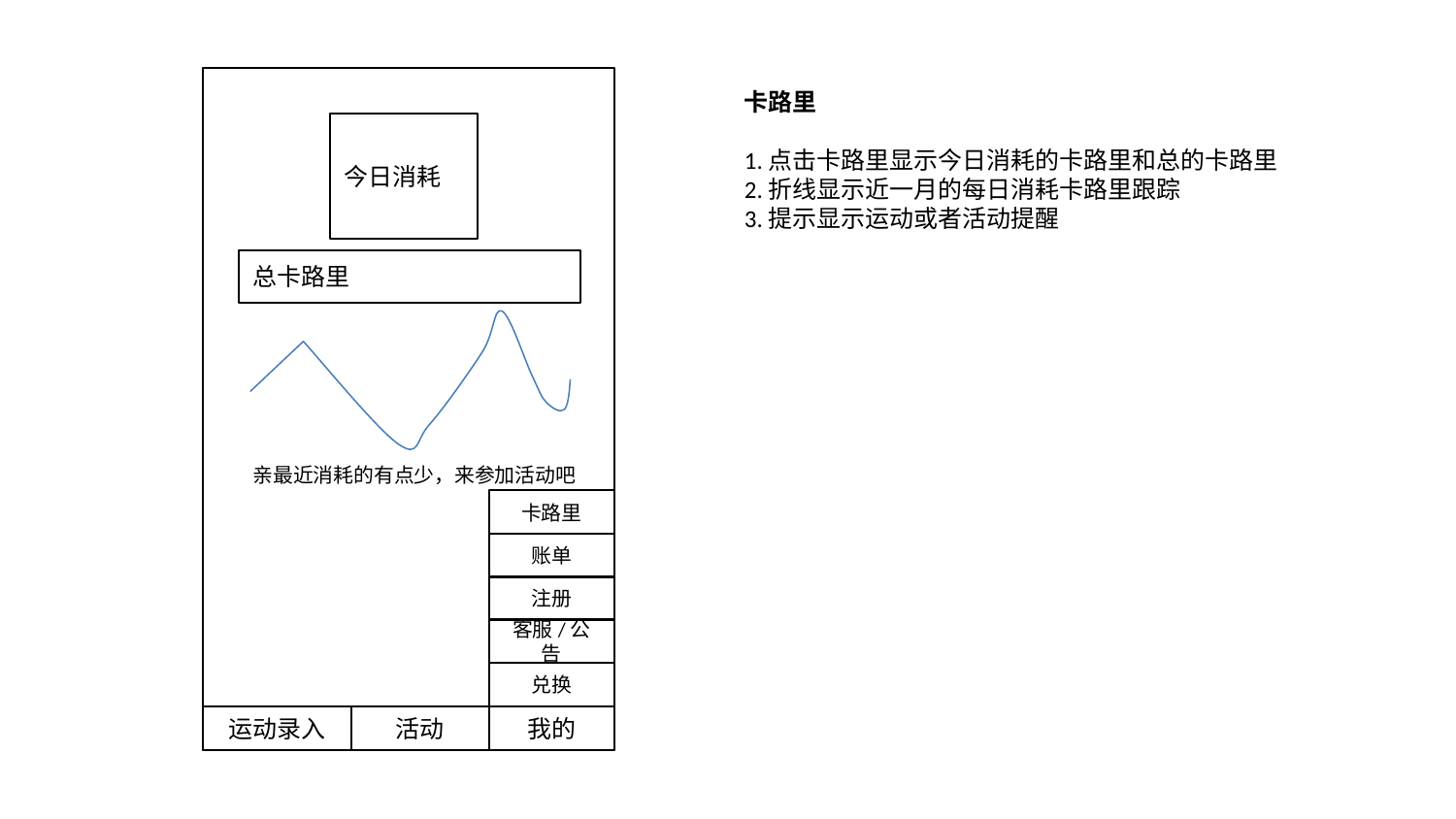

卡路里

1.点击卡路里显示今日消耗的卡路里和总的卡路里
2.折线显示近一月的每日消耗卡路里跟踪
3.提示显示运动或者活动提醒
今日消耗
总卡路里

亲最近消耗的有点少，来参加活动吧
卡路里
账单
注册
客服/公告
兑换
运动录入
活动
我的